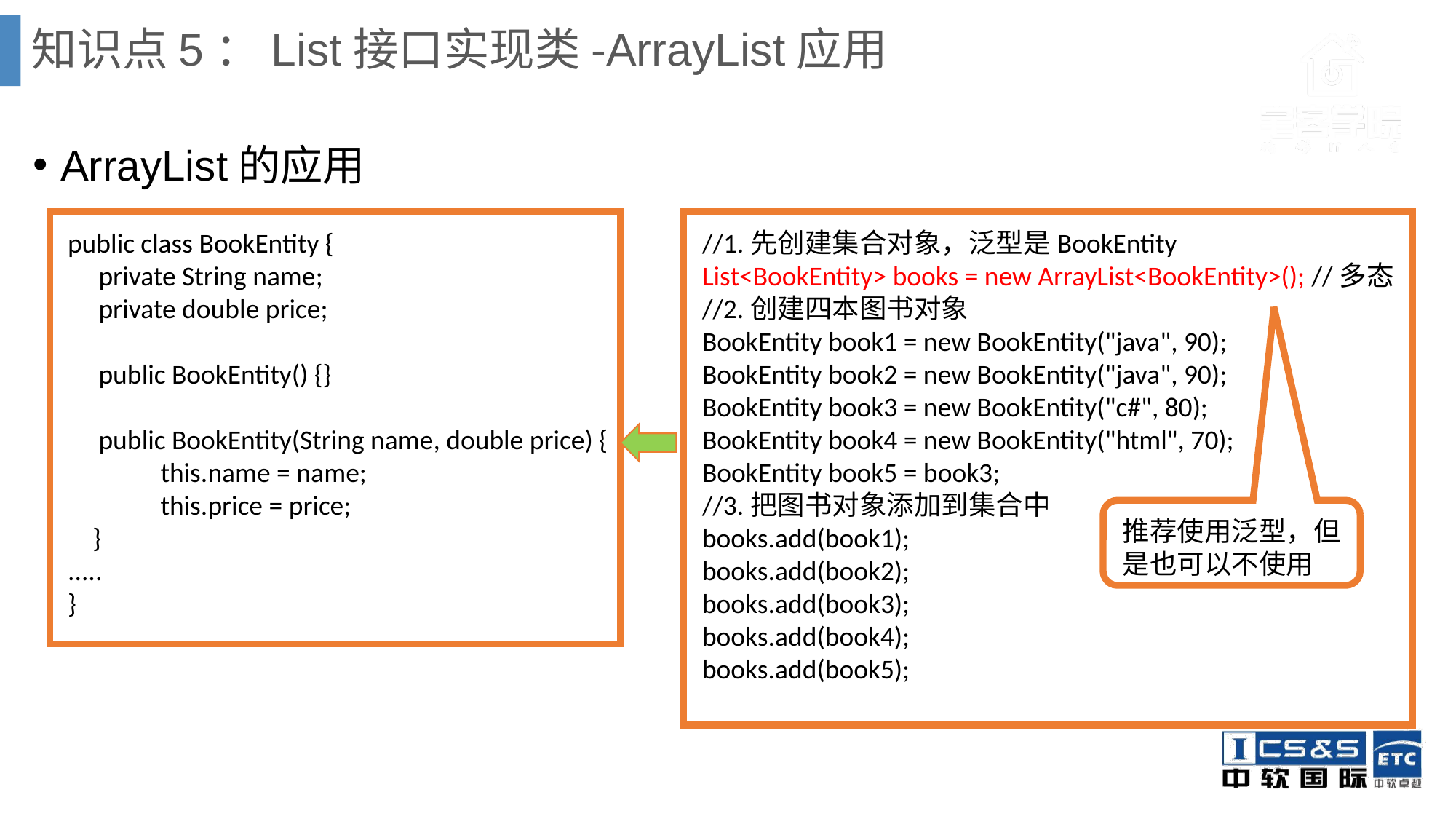

# 知识点5：List接口实现类-ArrayList应用
ArrayList的应用

public class BookEntity {
     private String name;
     private double price;

     public BookEntity() {}

     public BookEntity(String name, double price) {
               this.name = name;
               this.price = price;
    }
.....
}
//1.先创建集合对象，泛型是BookEntity
List<BookEntity> books = new ArrayList<BookEntity>(); //多态
//2.创建四本图书对象
BookEntity book1 = new BookEntity("java", 90);
BookEntity book2 = new BookEntity("java", 90);
BookEntity book3 = new BookEntity("c#", 80);
BookEntity book4 = new BookEntity("html", 70);
BookEntity book5 = book3;
//3.把图书对象添加到集合中
books.add(book1);
books.add(book2);
books.add(book3);
books.add(book4);
books.add(book5);

推荐使用泛型，但是也可以不使用